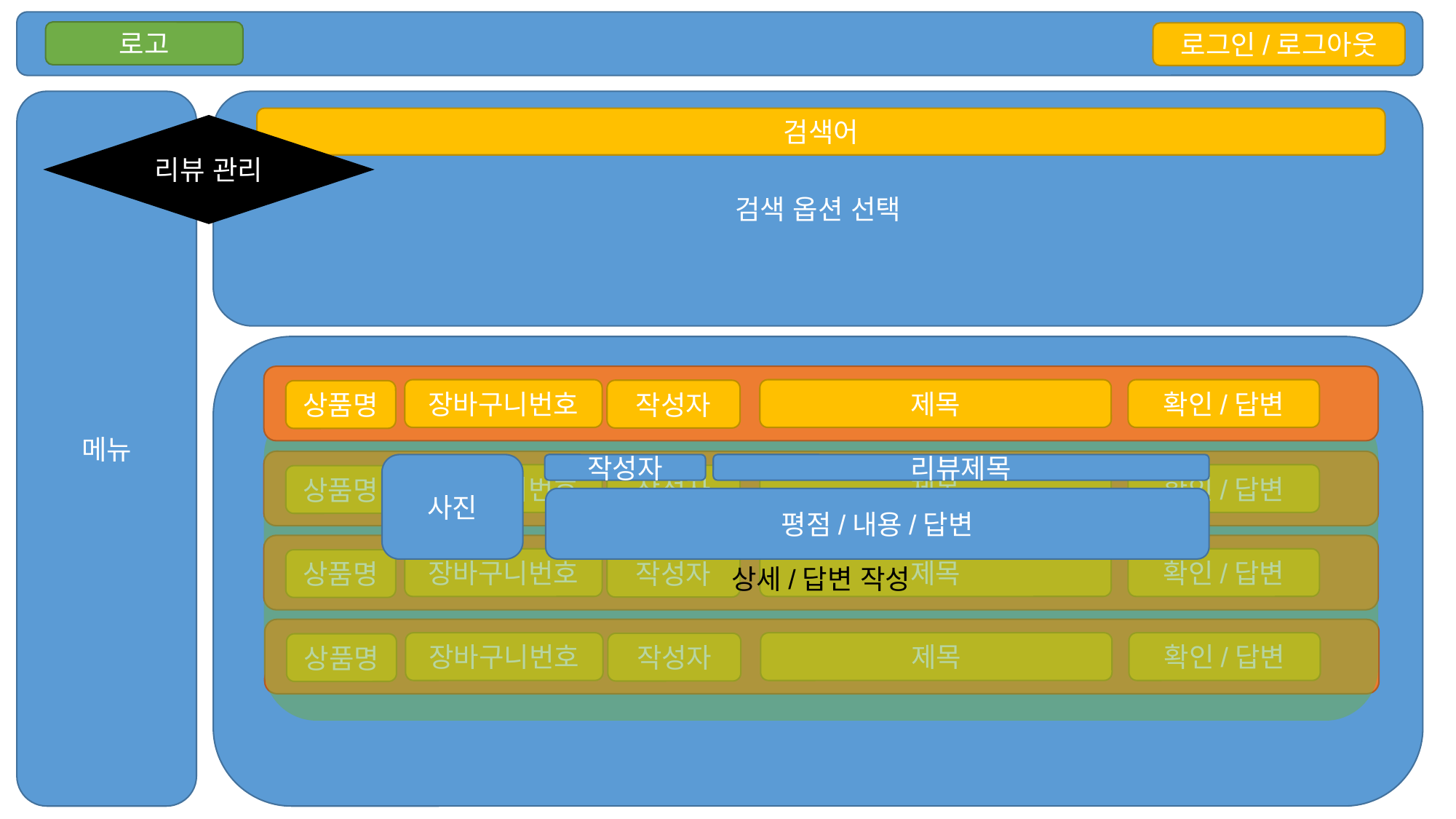

로고
로그인/로그아웃
메뉴
검색 옵션 선택
검색어
리뷰 관리

장바구니번호
제목
확인/답변
상품명
작성자

상세/답변 작성

장바구니번호
제목
확인/답변
상품명
작성자
사진
작성자
리뷰제목
평점/내용/답변

장바구니번호
제목
확인/답변
상품명
작성자

장바구니번호
제목
확인/답변
상품명
작성자